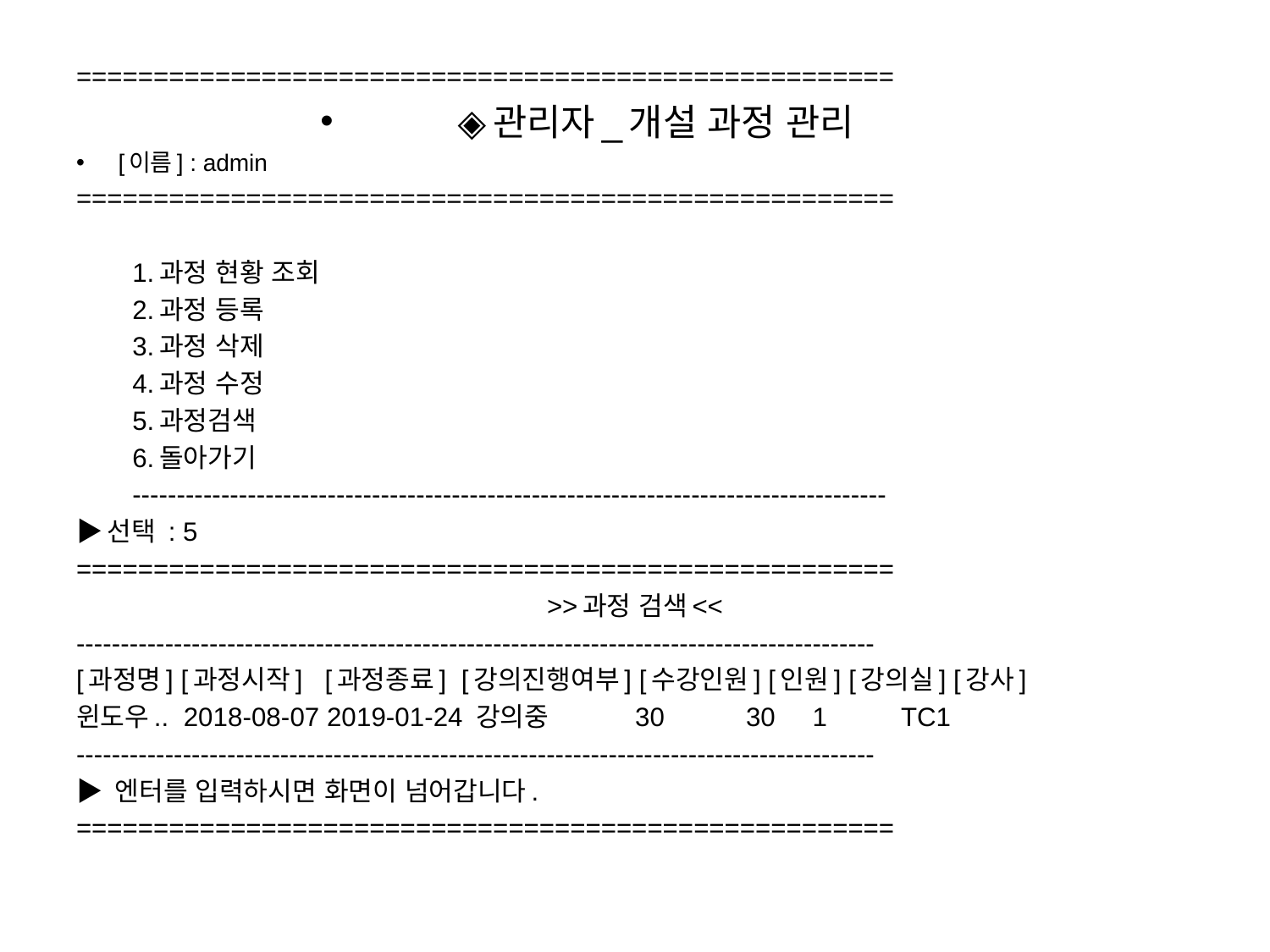

=====================================================
◈관리자_개설 과정 관리
[이름] : admin
=====================================================

1.과정 현황 조회
2.과정 등록
3.과정 삭제
4.과정 수정
5.과정검색
6.돌아가기
-------------------------------------------------------------------------------------
▶선택 : 5
=====================================================
>>과정 검색<<
------------------------------------------------------------------------------------------
[과정명] [과정시작]   [과정종료]  [강의진행여부] [수강인원] [인원] [강의실] [강사]
윈도우..  2018-08-07 2019-01-24 강의중           30           30     1          TC1
------------------------------------------------------------------------------------------
▶ 엔터를 입력하시면 화면이 넘어갑니다.
=====================================================